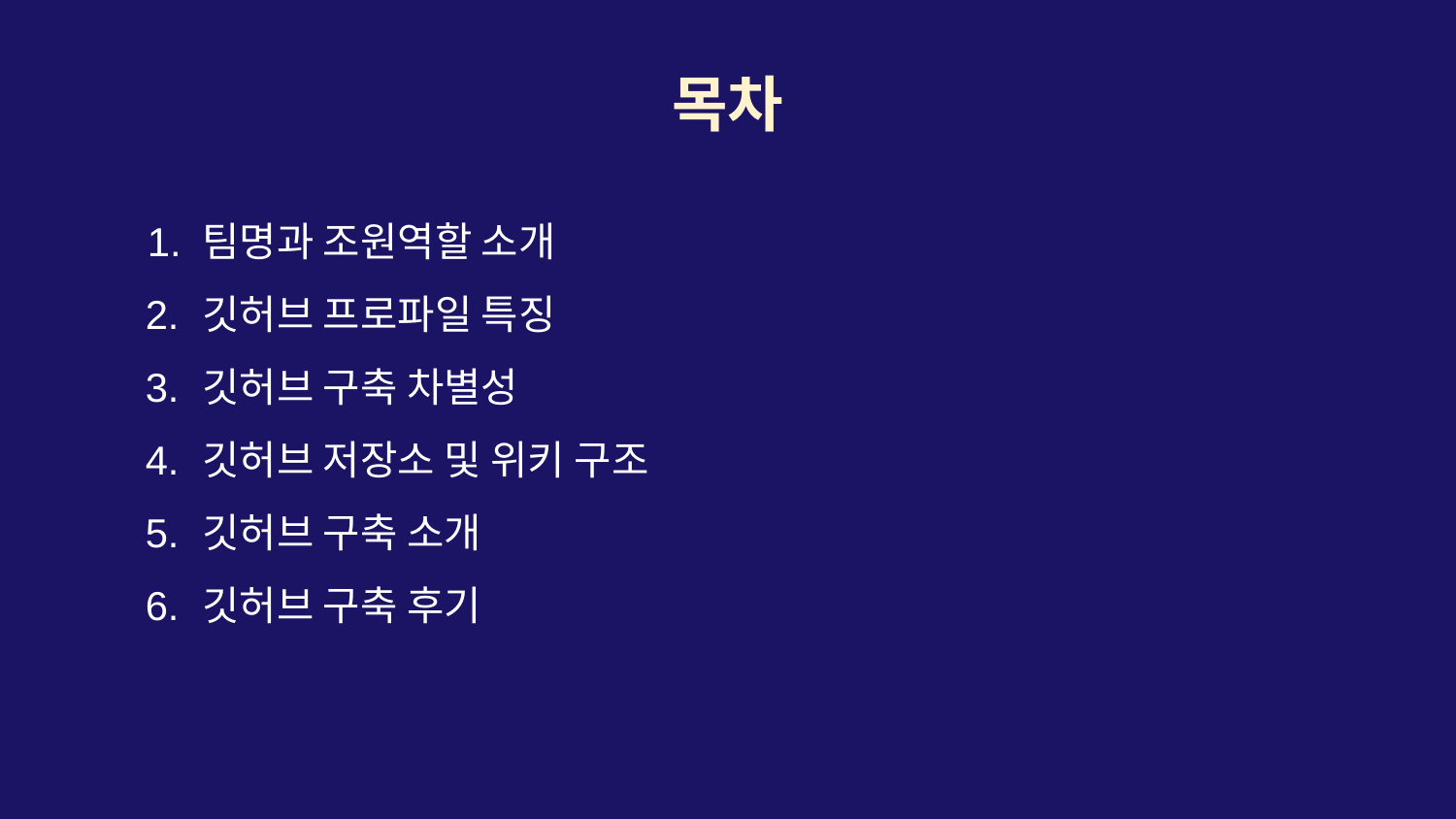

# 목차
팀명과 조원역할 소개
깃허브 프로파일 특징
깃허브 구축 차별성
깃허브 저장소 및 위키 구조
깃허브 구축 소개
깃허브 구축 후기